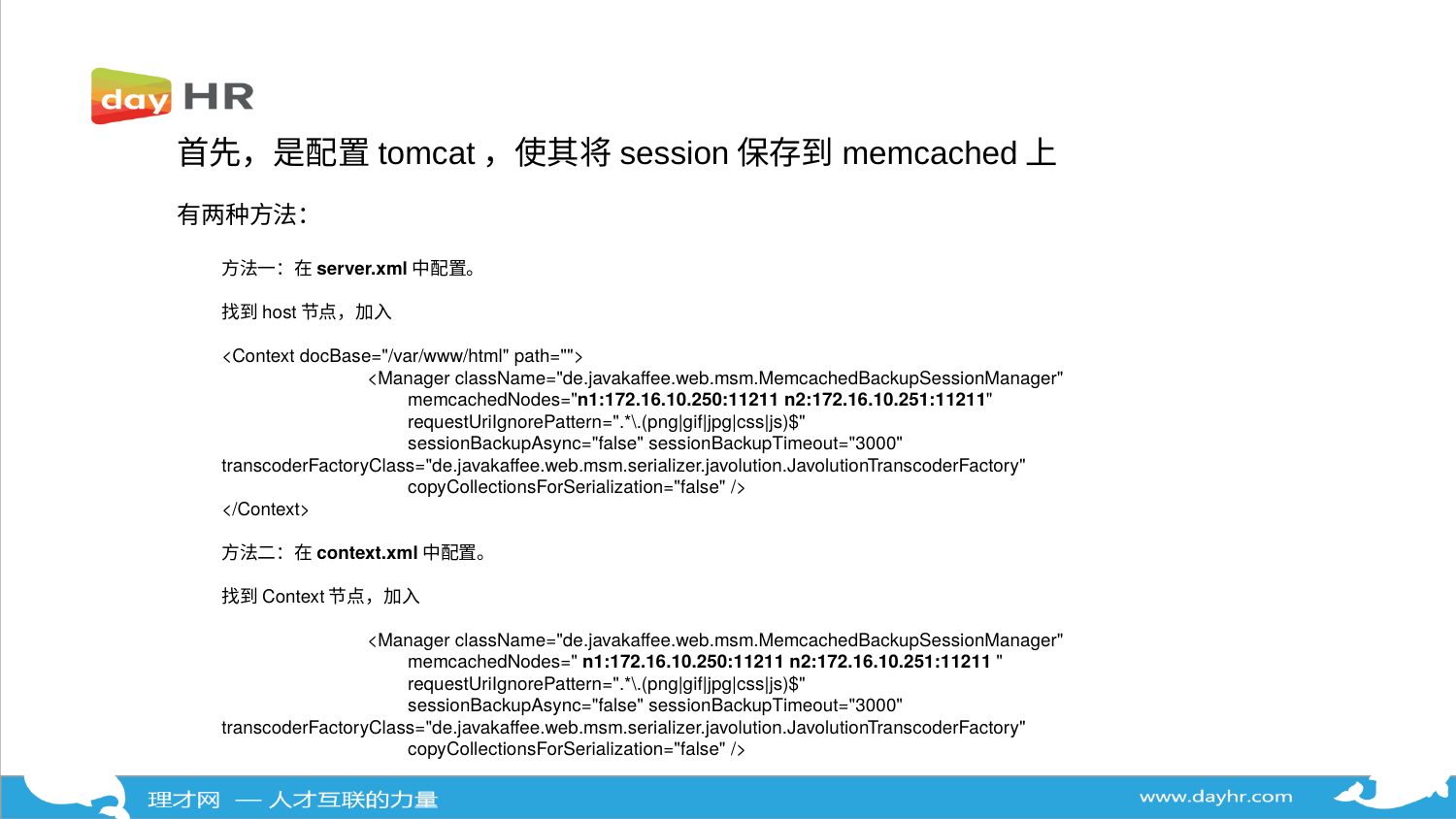

首先，是配置tomcat，使其将session保存到memcached上

有两种方法：
方法一：在server.xml中配置。

找到host节点，加入

<Context docBase="/var/www/html" path="">
	<Manager className="de.javakaffee.web.msm.MemcachedBackupSessionManager"
	        memcachedNodes="n1:172.16.10.250:11211 n2:172.16.10.251:11211"
	        requestUriIgnorePattern=".*\.(png|gif|jpg|css|js)$"
	        sessionBackupAsync="false" sessionBackupTimeout="3000" 	        transcoderFactoryClass="de.javakaffee.web.msm.serializer.javolution.JavolutionTranscoderFactory"
	        copyCollectionsForSerialization="false" />
</Context>

方法二：在context.xml中配置。

找到Context节点，加入

	<Manager className="de.javakaffee.web.msm.MemcachedBackupSessionManager"
	        memcachedNodes=" n1:172.16.10.250:11211 n2:172.16.10.251:11211 "
	        requestUriIgnorePattern=".*\.(png|gif|jpg|css|js)$"
	        sessionBackupAsync="false" sessionBackupTimeout="3000" 	        transcoderFactoryClass="de.javakaffee.web.msm.serializer.javolution.JavolutionTranscoderFactory"
	        copyCollectionsForSerialization="false" />